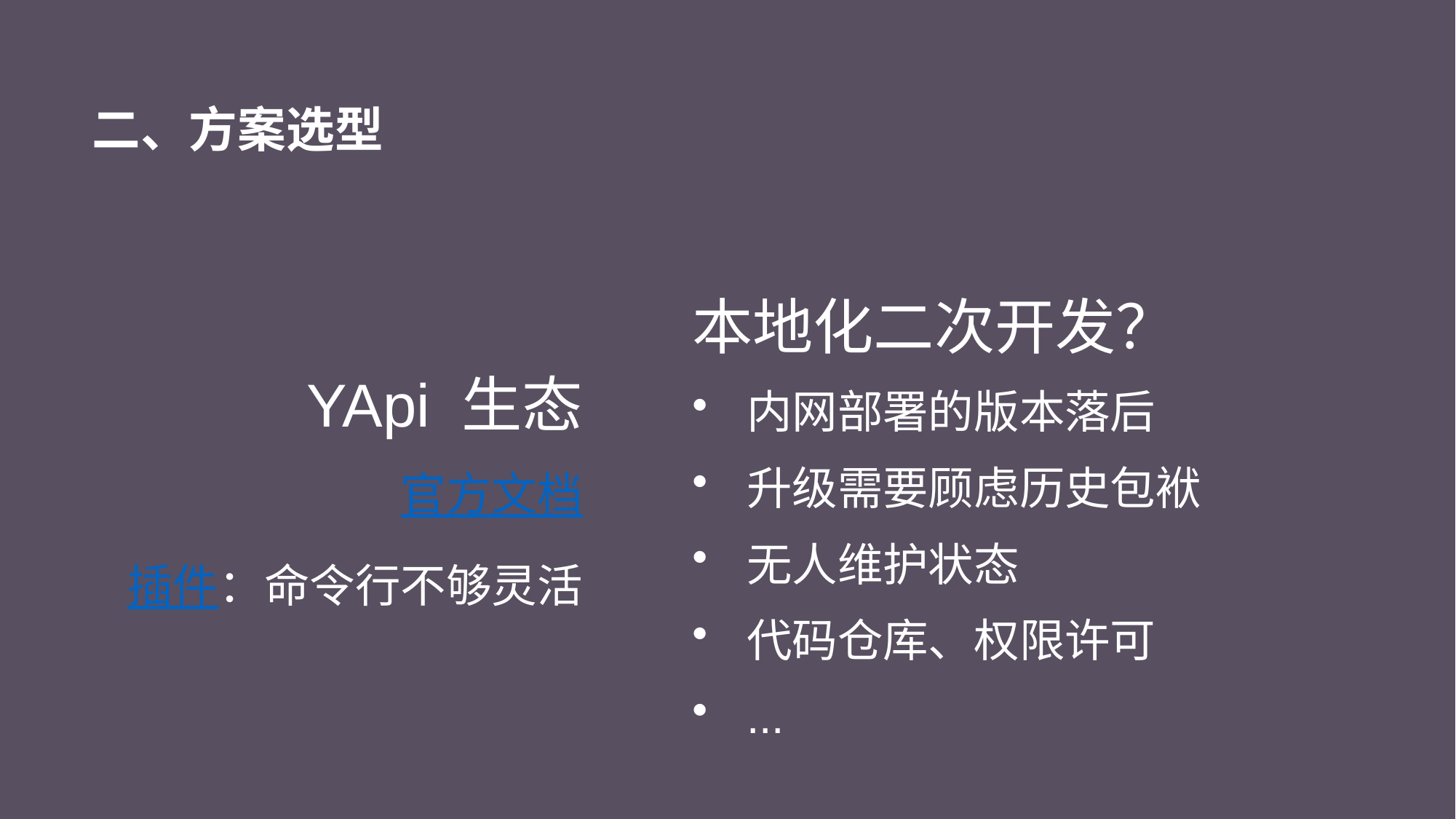

# 二、方案选型
本地化二次开发？
内网部署的版本落后
升级需要顾虑历史包袱
无人维护状态
代码仓库、权限许可
...
YApi 生态
官方文档
插件：命令行不够灵活